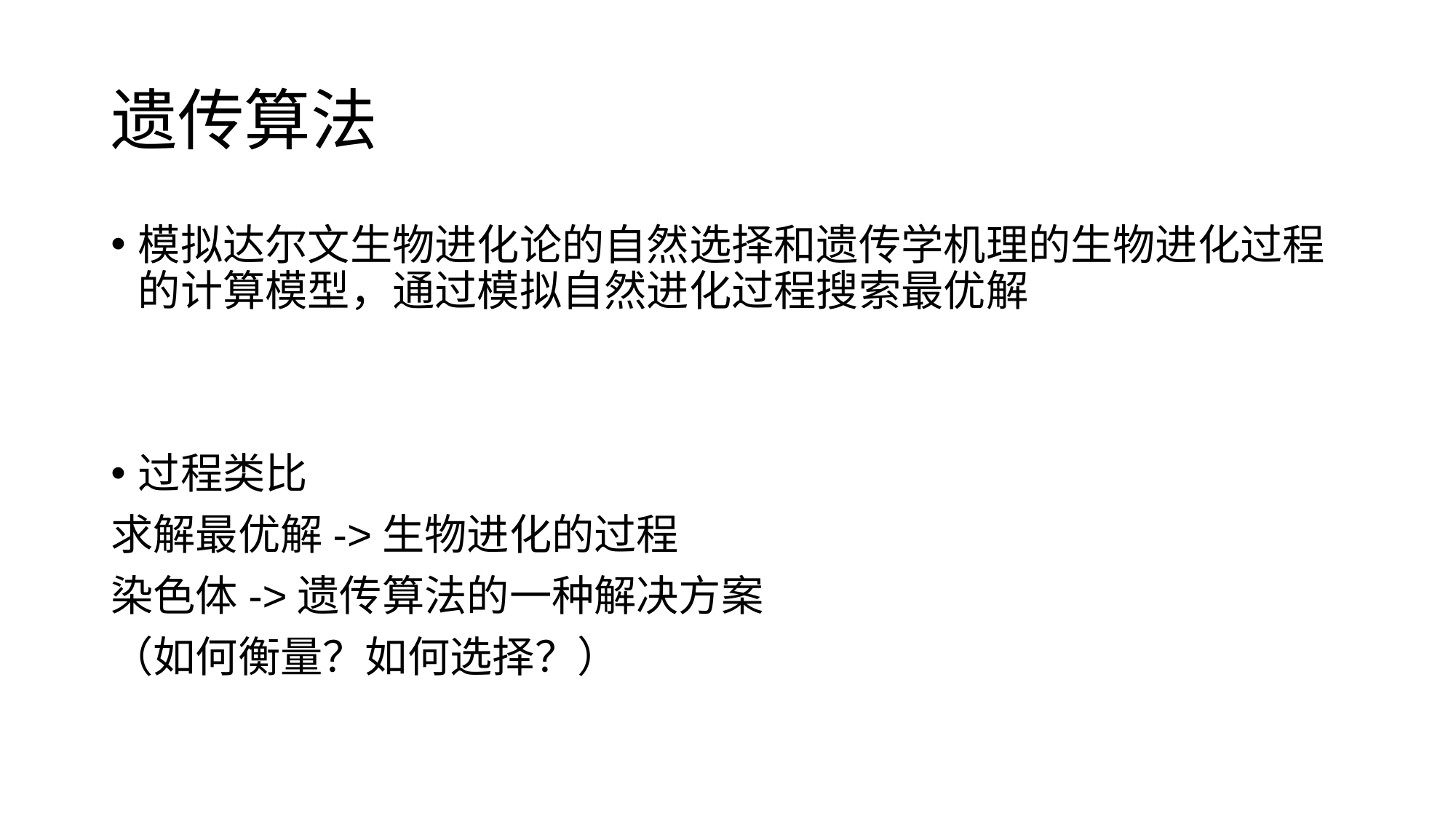

# 遗传算法
模拟达尔文生物进化论的自然选择和遗传学机理的生物进化过程的计算模型，通过模拟自然进化过程搜索最优解

过程类比
求解最优解->生物进化的过程
染色体->遗传算法的一种解决方案
（如何衡量？如何选择？）